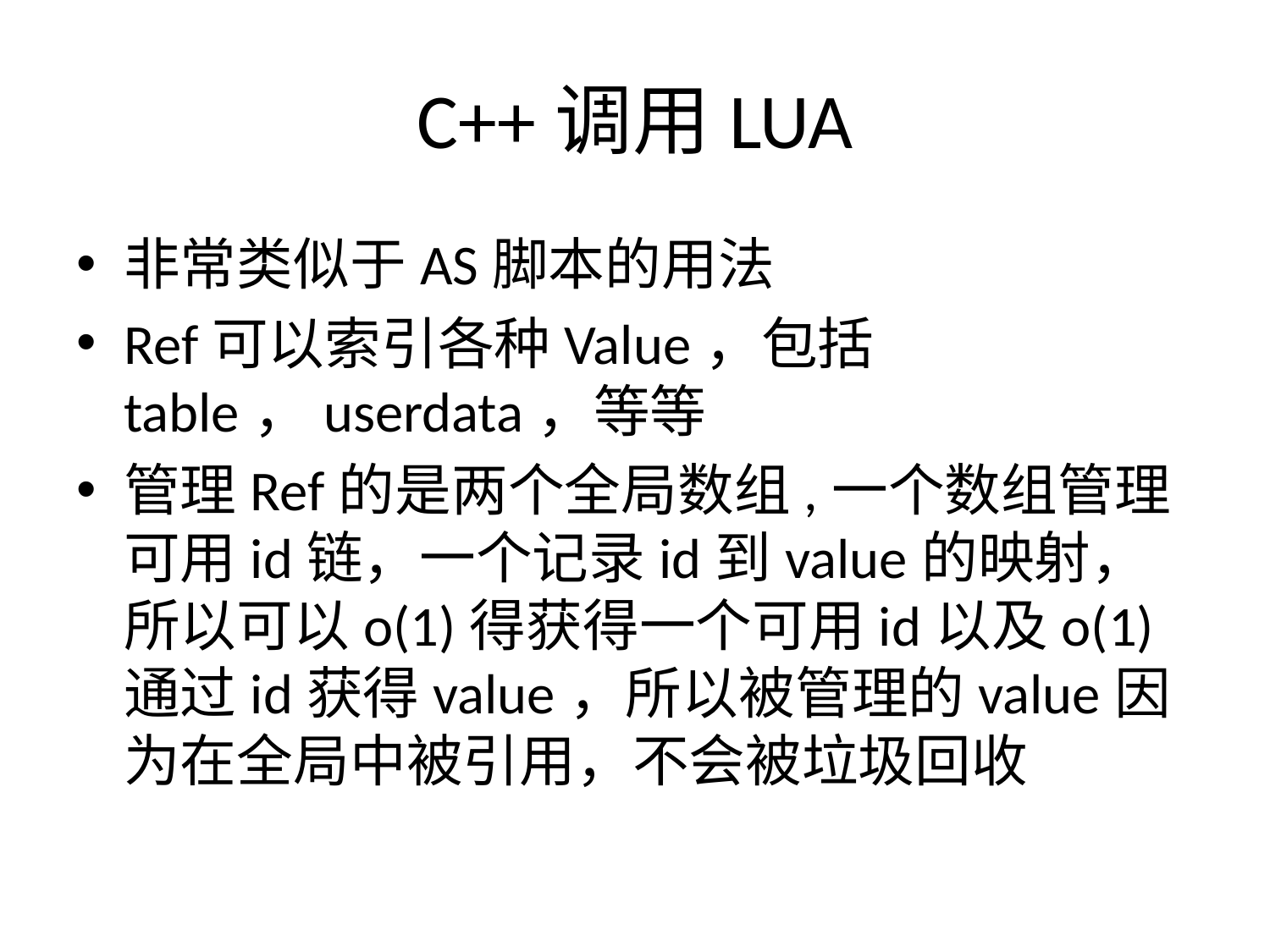

# C++调用LUA
非常类似于AS脚本的用法
Ref可以索引各种Value，包括table，userdata，等等
管理Ref的是两个全局数组,一个数组管理可用id链，一个记录id到value的映射，所以可以o(1)得获得一个可用id以及o(1)通过id获得value，所以被管理的value因为在全局中被引用，不会被垃圾回收